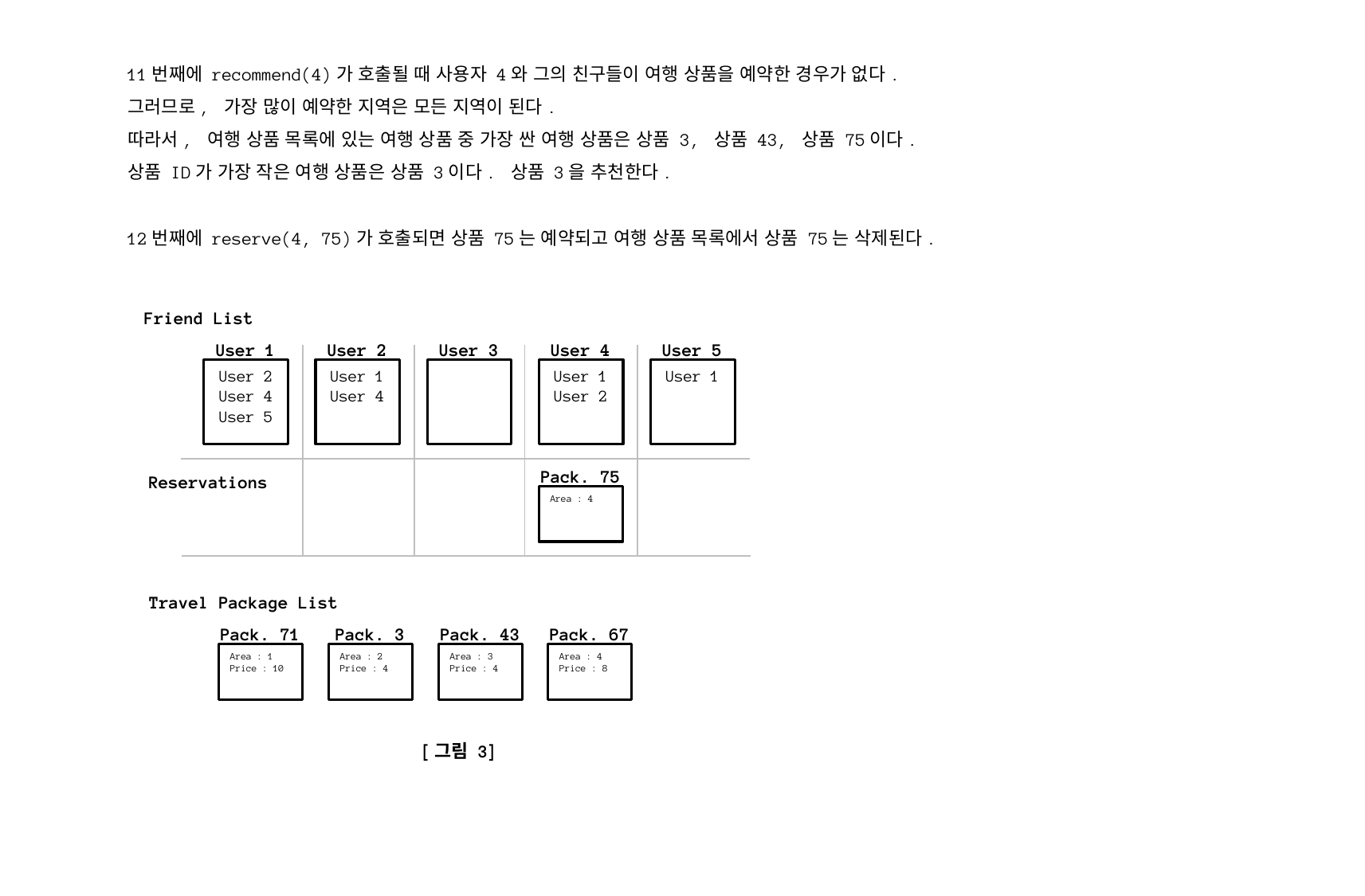

11번째에 recommend(4)가 호출될 때 사용자 4와 그의 친구들이 여행 상품을 예약한 경우가 없다.
그러므로, 가장 많이 예약한 지역은 모든 지역이 된다.
따라서, 여행 상품 목록에 있는 여행 상품 중 가장 싼 여행 상품은 상품 3, 상품 43, 상품 75이다.
상품 ID가 가장 작은 여행 상품은 상품 3이다. 상품 3을 추천한다.

12번째에 reserve(4, 75)가 호출되면 상품 75는 예약되고 여행 상품 목록에서 상품 75는 삭제된다.
Friend List
User 1
User 2
User 3
User 4
User 5
User 2
User 4
User 5
User 1
User 4

User 1
User 2
User 1

Pack. 75
Reservations
Area : 4
Travel Package List
Pack. 71
Pack. 3
Pack. 43
Pack. 67
Area : 1
Price : 10
Area : 2
Price : 4
Area : 3
Price : 4
Area : 4
Price : 8
[그림 3]